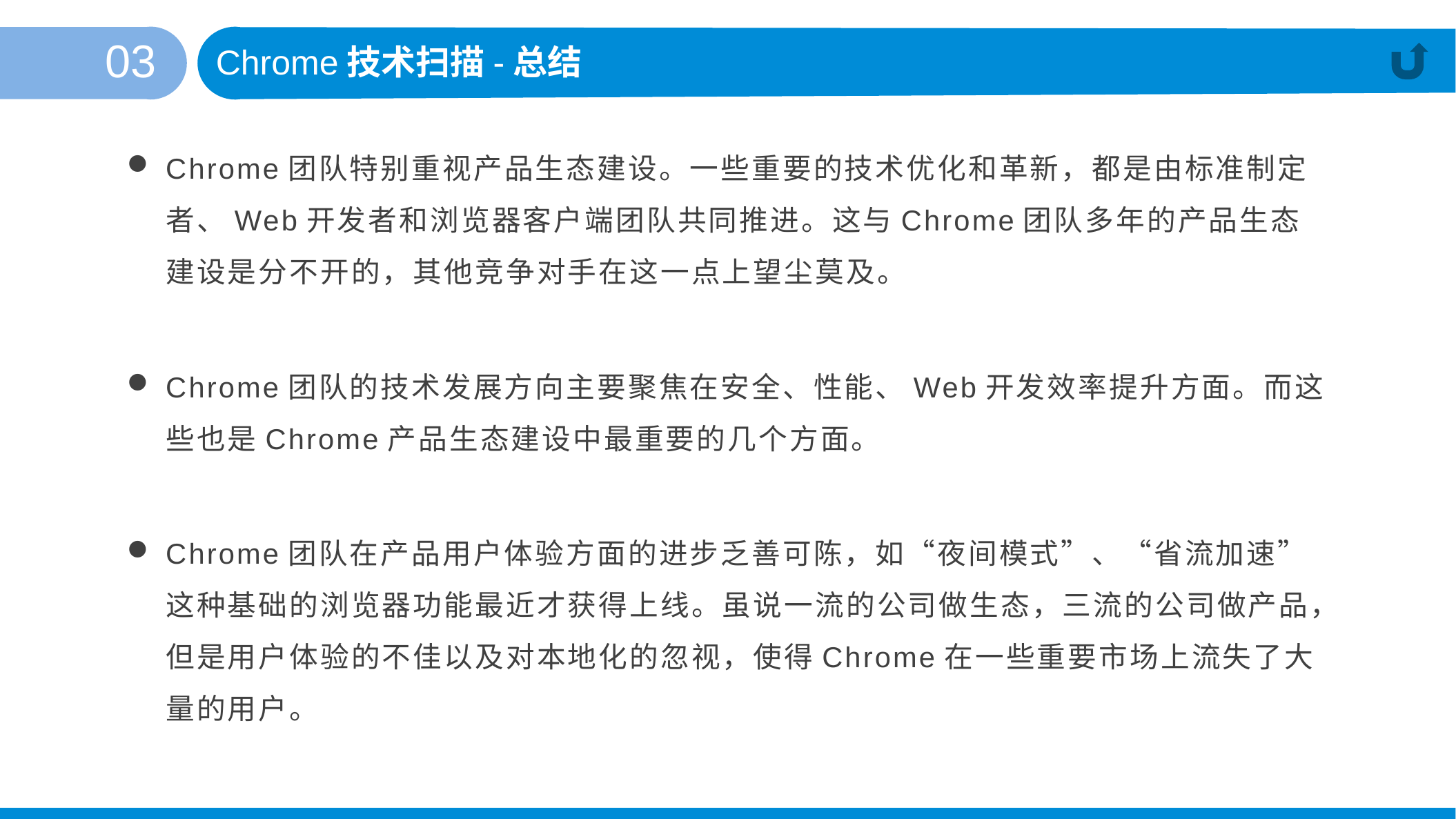

03

Chrome技术扫描-总结

Chrome团队特别重视产品生态建设。一些重要的技术优化和革新，都是由标准制定者、Web开发者和浏览器客户端团队共同推进。这与Chrome团队多年的产品生态建设是分不开的，其他竞争对手在这一点上望尘莫及。

Chrome团队的技术发展方向主要聚焦在安全、性能、Web开发效率提升方面。而这些也是Chrome产品生态建设中最重要的几个方面。

Chrome团队在产品用户体验方面的进步乏善可陈，如“夜间模式”、“省流加速”这种基础的浏览器功能最近才获得上线。虽说一流的公司做生态，三流的公司做产品，但是用户体验的不佳以及对本地化的忽视，使得Chrome在一些重要市场上流失了大量的用户。